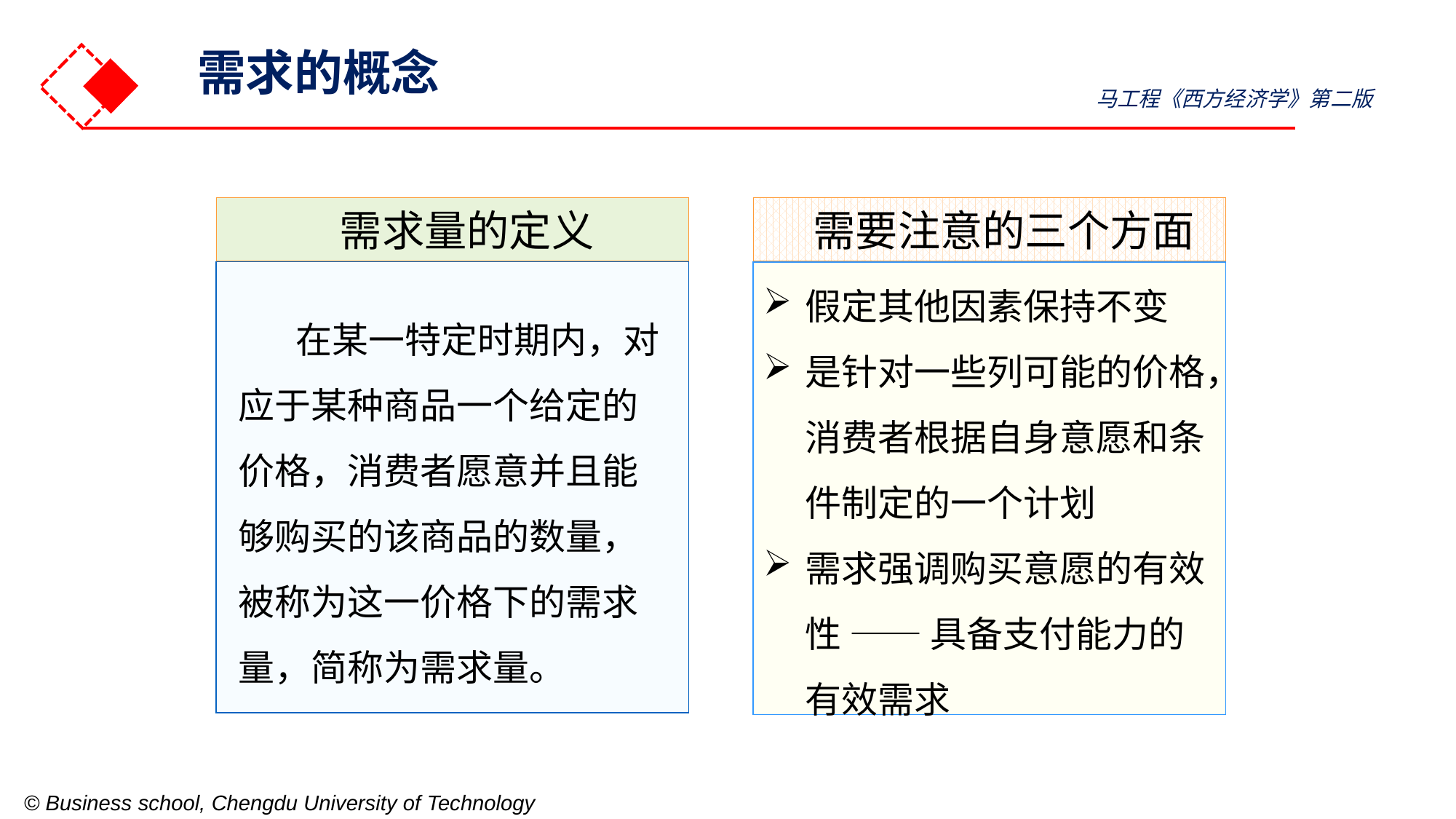

需求的概念

马工程《西方经济学》第二版
  需求量的定义
  需要注意的三个方面
假定其他因素保持不变
是针对一些列可能的价格，消费者根据自身意愿和条件制定的一个计划
需求强调购买意愿的有效性 —— 具备支付能力的有效需求

      在某一特定时期内，对应于某种商品一个给定的价格，消费者愿意并且能够购买的该商品的数量，被称为这一价格下的需求量，简称为需求量。